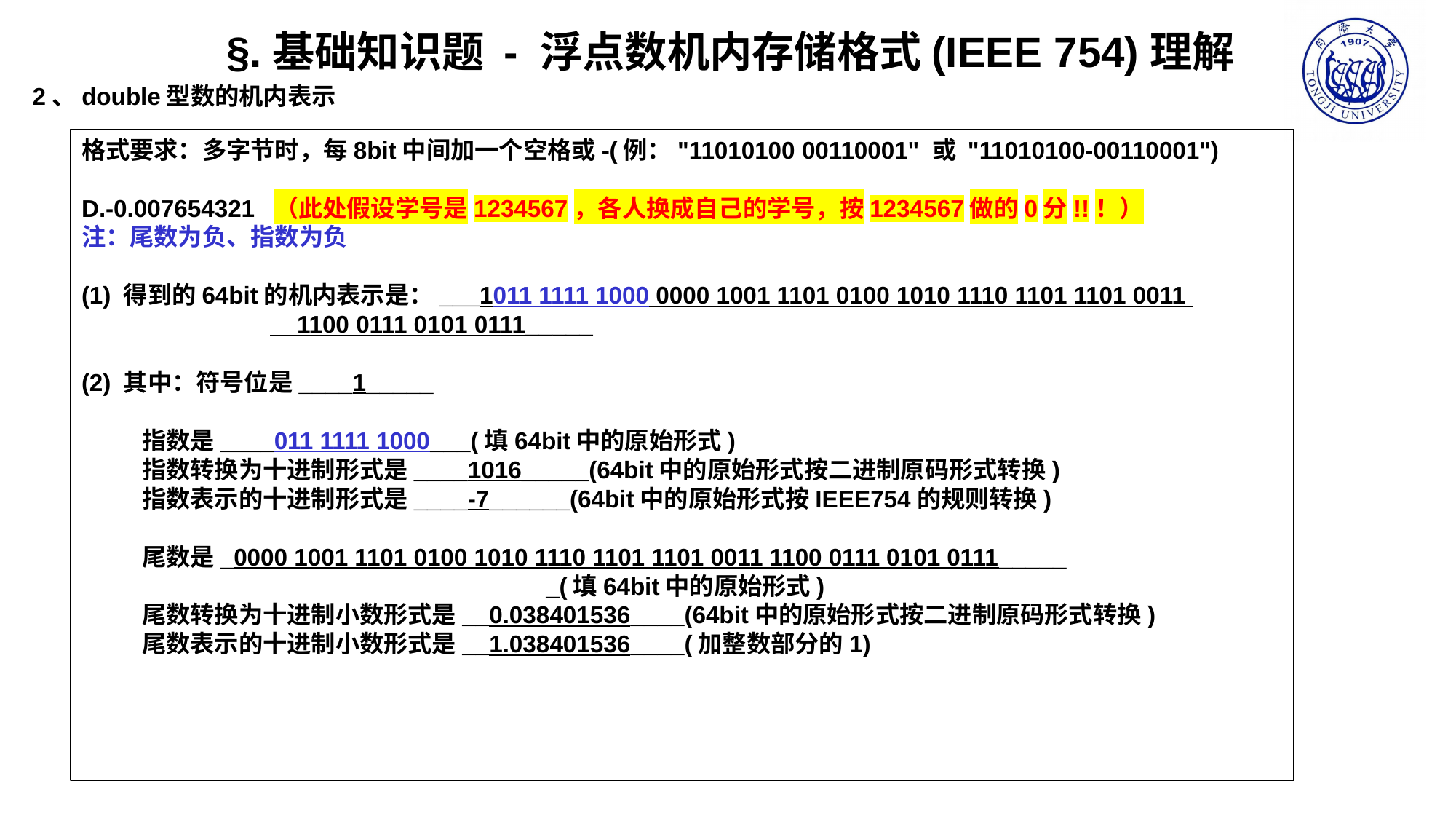

§.基础知识题 - 浮点数机内存储格式(IEEE 754)理解
2、double型数的机内表示
格式要求：多字节时，每8bit中间加一个空格或-(例："11010100 00110001" 或 "11010100-00110001")

D.-0.007654321  （此处假设学号是1234567，各人换成自己的学号，按1234567做的0分!!！）
注：尾数为负、指数为负

(1) 得到的64bit的机内表示是：___1011 1111 1000 0000 1001 1101 0100 1010 1110 1101 1101 0011
                                1100 0111 0101 0111_____

(2) 其中：符号位是____1_____

          指数是____011 1111 1000___(填64bit中的原始形式)
          指数转换为十进制形式是____1016_____(64bit中的原始形式按二进制原码形式转换)
          指数表示的十进制形式是____-7______(64bit中的原始形式按IEEE754的规则转换)

          尾数是_0000 1001 1101 0100 1010 1110 1101 1101 0011 1100 0111 0101 0111_____
                                                                     _(填64bit中的原始形式)
          尾数转换为十进制小数形式是__0.038401536____(64bit中的原始形式按二进制原码形式转换)
          尾数表示的十进制小数形式是__1.038401536____(加整数部分的1)